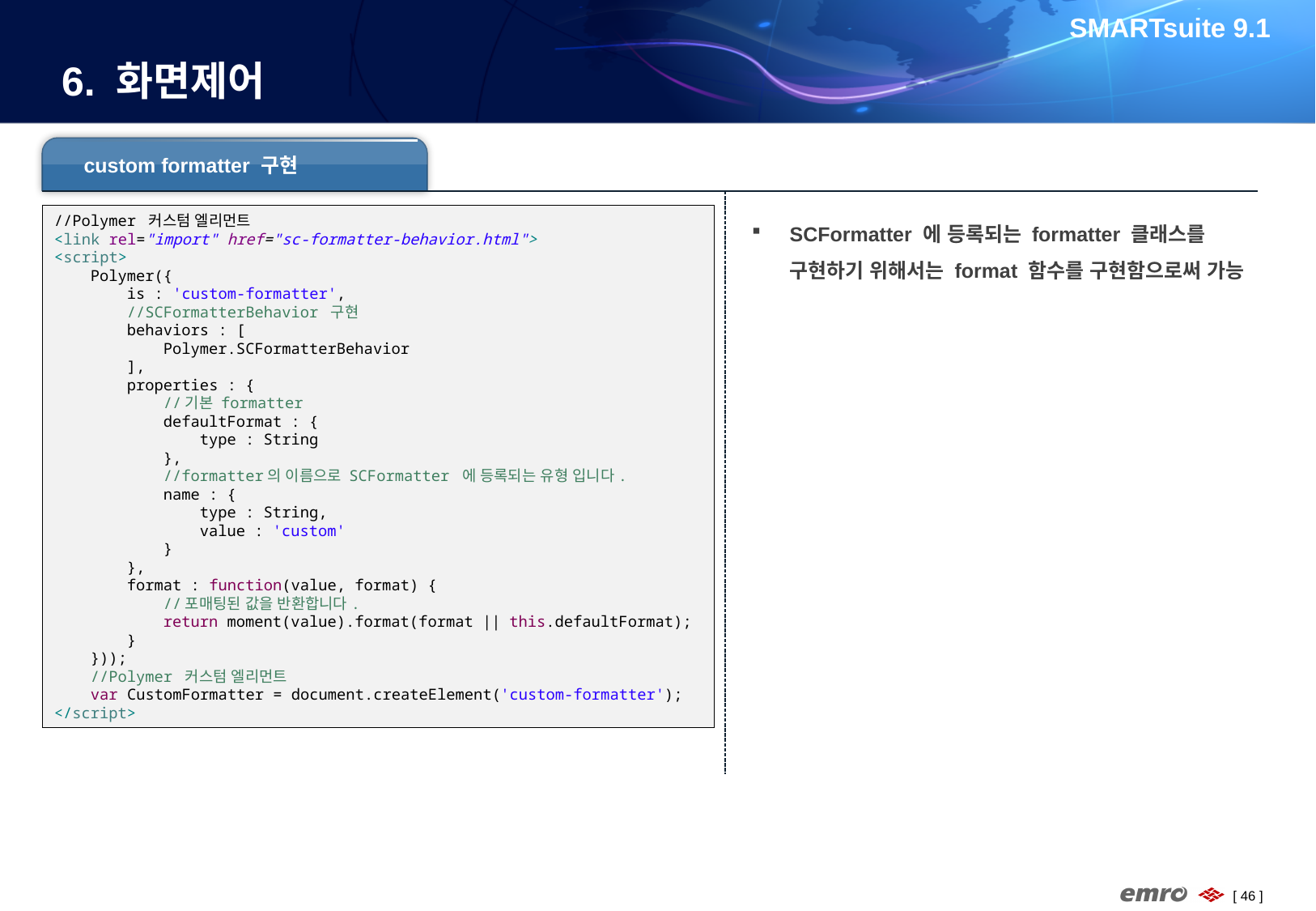

SMARTsuite 9.1
# 6. 화면제어

custom formatter 구현
SCFormatter 에 등록되는 formatter 클래스를 구현하기 위해서는 format 함수를 구현함으로써 가능
//Polymer 커스텀 엘리먼트
<link rel="import" href="sc-formatter-behavior.html">
<script>
    Polymer({
        is : 'custom-formatter',
        //SCFormatterBehavior 구현
        behaviors : [
            Polymer.SCFormatterBehavior
        ],
        properties : {
            //기본 formatter
            defaultFormat : {
                type : String
            },
            //formatter의 이름으로 SCFormatter 에 등록되는 유형 입니다.
            name : {
                type : String,
                value : 'custom'
            }
        },
        format : function(value, format) {
            //포매팅된 값을 반환합니다.
            return moment(value).format(format || this.defaultFormat);
        }
    }));
    //Polymer 커스텀 엘리먼트
    var CustomFormatter = document.createElement('custom-formatter');
</script>